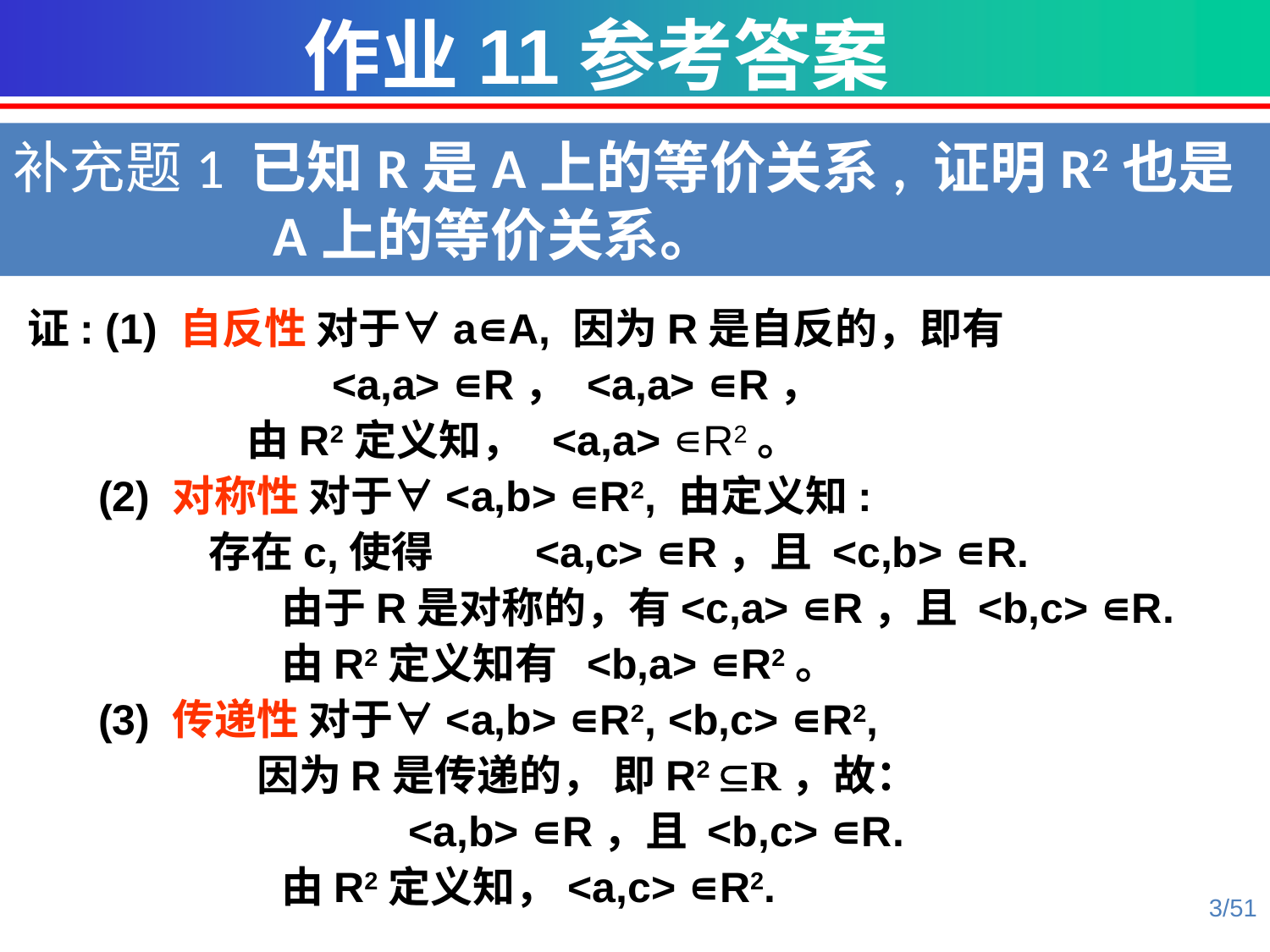

作业11参考答案
补充题1 已知R是A上的等价关系, 证明R2也是A上的等价关系。
证: (1) 自反性 对于∀a∊A, 因为R是自反的，即有
    	               <a,a> ∊R， <a,a> ∊R，
                      由R2定义知，  <a,a> ∊R2。
      (2) 对称性 对于∀<a,b> ∊R2, 由定义知:
                  存在c,使得	<a,c> ∊R，且 <c,b> ∊R.
		由于R是对称的，有<c,a> ∊R，且 <b,c> ∊R.
		由R2定义知有  <b,a> ∊R2。
      (3) 传递性 对于∀<a,b> ∊R2, <b,c> ∊R2,
                       因为R是传递的， 即R2 ⊆R，故：
			<a,b> ∊R，且 <b,c> ∊R.
		由R2定义知，<a,c> ∊R2.
3/51